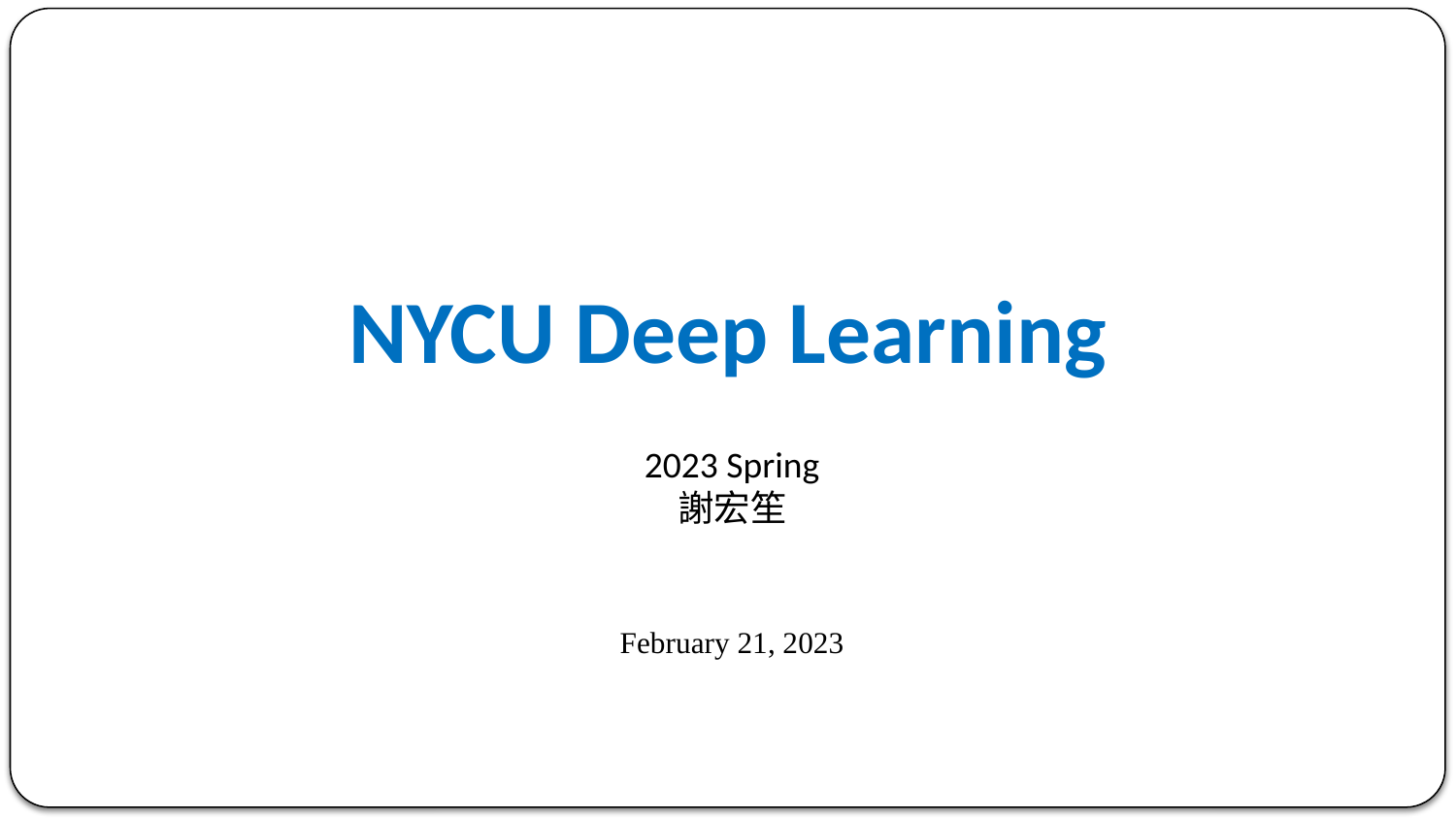

NYCU Deep Learning
2023 Spring
謝宏笙
February 21, 2023